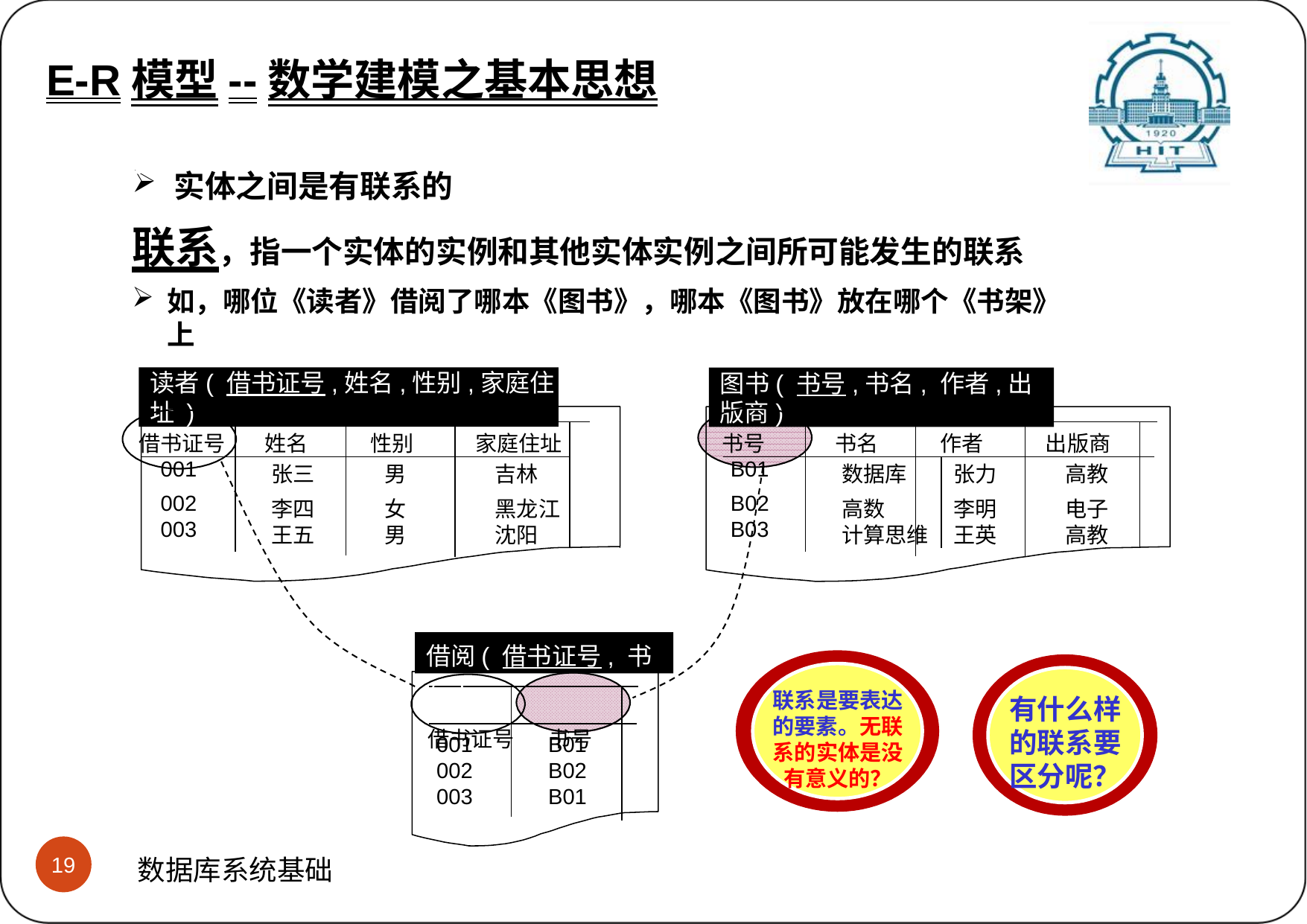

E-R模型--数学建模之基本思想
# E-R模型--数据建模之基本思想
(6)实体之间充满了联系
实体之间是有联系的
联系，指一个实体的实例和其他实体实例之间所可能发生的联系
如，哪位《读者》借阅了哪本《图书》，哪本《图书》放在哪个《书架》上
读者( 借书证号,姓名,性别,家庭住址 )
图书( 书号,书名, 作者,出版商)

借书证号	姓名	性别	家庭住址
书号	书名	作者	出版商
| 001 | 张三 | 男 | 吉林 |  |  | B01 | 数据库 | 张力 | 高教 |
| --- | --- | --- | --- | --- | --- | --- | --- | --- | --- |
| 002 | 李四 | 女 | 黑龙江 |  |  | B02 | 高数 | 李明 | 电子 |
| 003 | 王五 | 男 | 沈阳 |  |  | B03 | 计算思维 | 王英 | 高教 |

借阅( 借书证号, 书号)

借书证号	书号

联系是要表达 的要素。无联 系的实体是没 有意义的？
有什么样 的联系要 区分呢？

001
002
003
B01 B02 B01